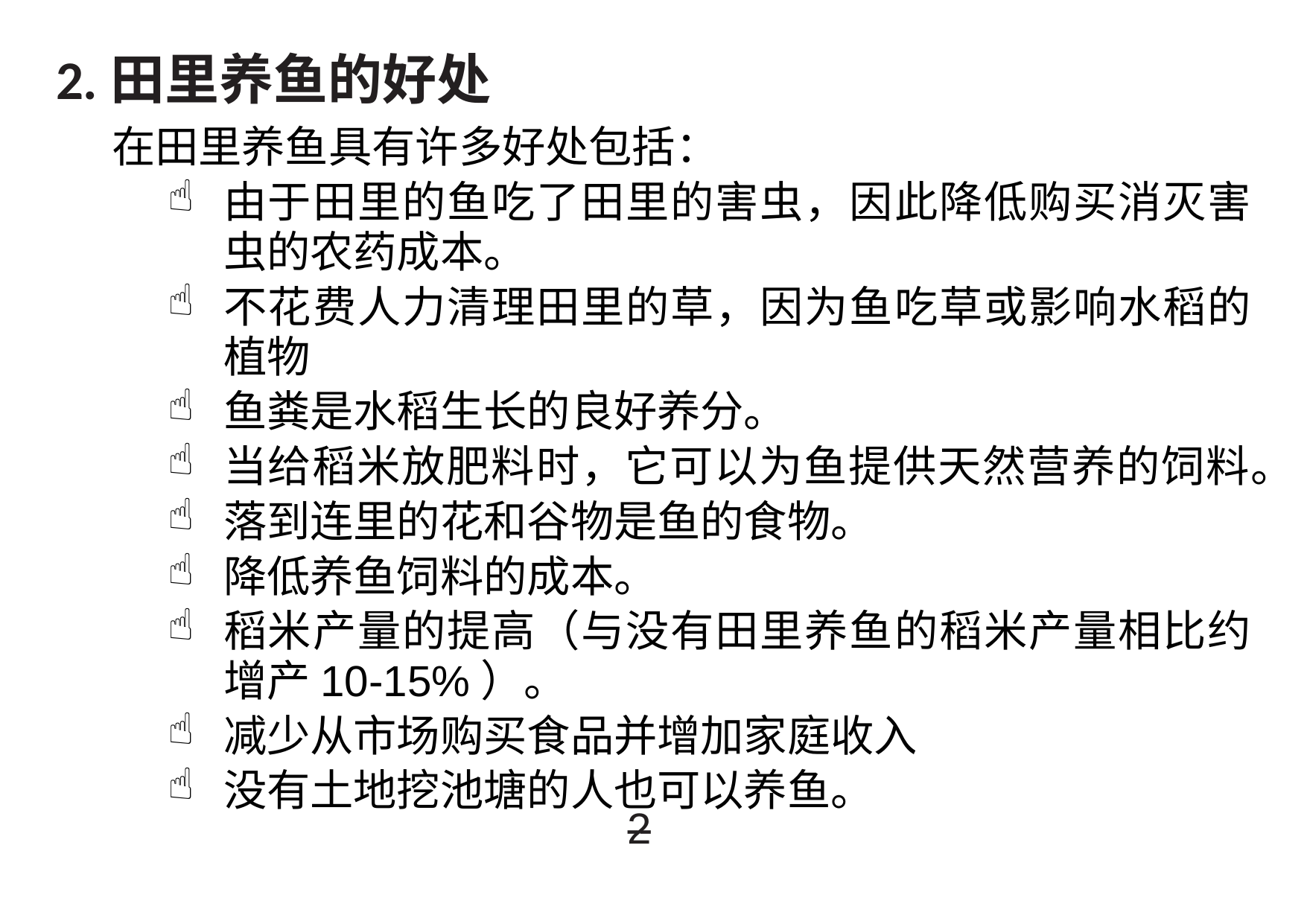

# 2.田里养鱼的好处
在田里养鱼具有许多好处包括：
由于田里的鱼吃了田里的害虫，因此降低购买消灭害虫的农药成本。
不花费人力清理田里的草，因为鱼吃草或影响水稻的植物
鱼粪是水稻生长的良好养分。
当给稻米放肥料时，它可以为鱼提供天然营养的饲料。
落到连里的花和谷物是鱼的食物。
降低养鱼饲料的成本。
稻米产量的提高（与没有田里养鱼的稻米产量相比约增产10-15%）。
减少从市场购买食品并增加家庭收入
没有土地挖池塘的人也可以养鱼。
-2-